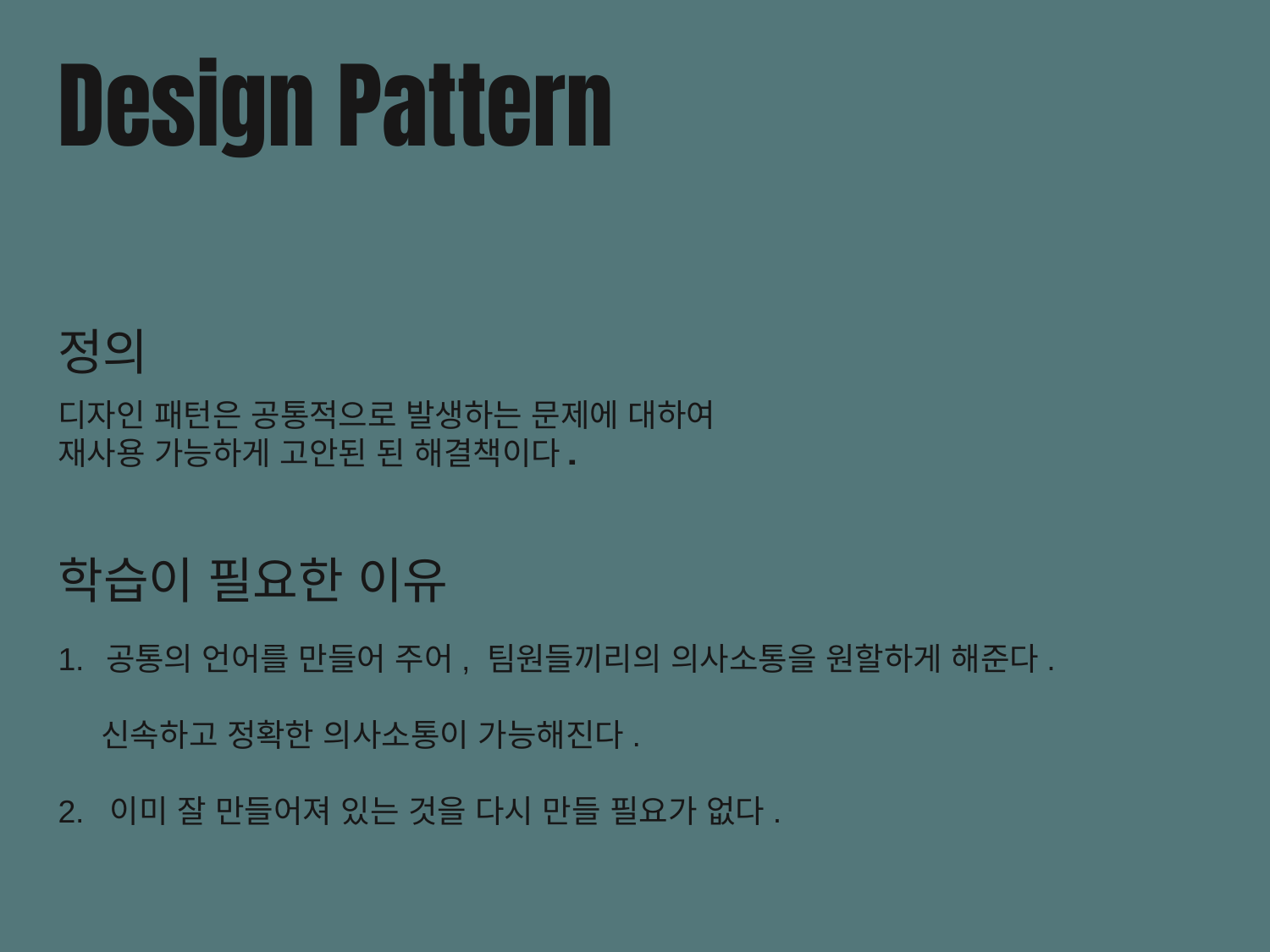

Design Pattern
정의
디자인 패턴은 공통적으로 발생하는 문제에 대하여
재사용 가능하게 고안된 된 해결책이다.
학습이 필요한 이유
공통의 언어를 만들어 주어, 팀원들끼리의 의사소통을 원할하게 해준다.

    신속하고 정확한 의사소통이 가능해진다.

2.  이미 잘 만들어져 있는 것을 다시 만들 필요가 없다.